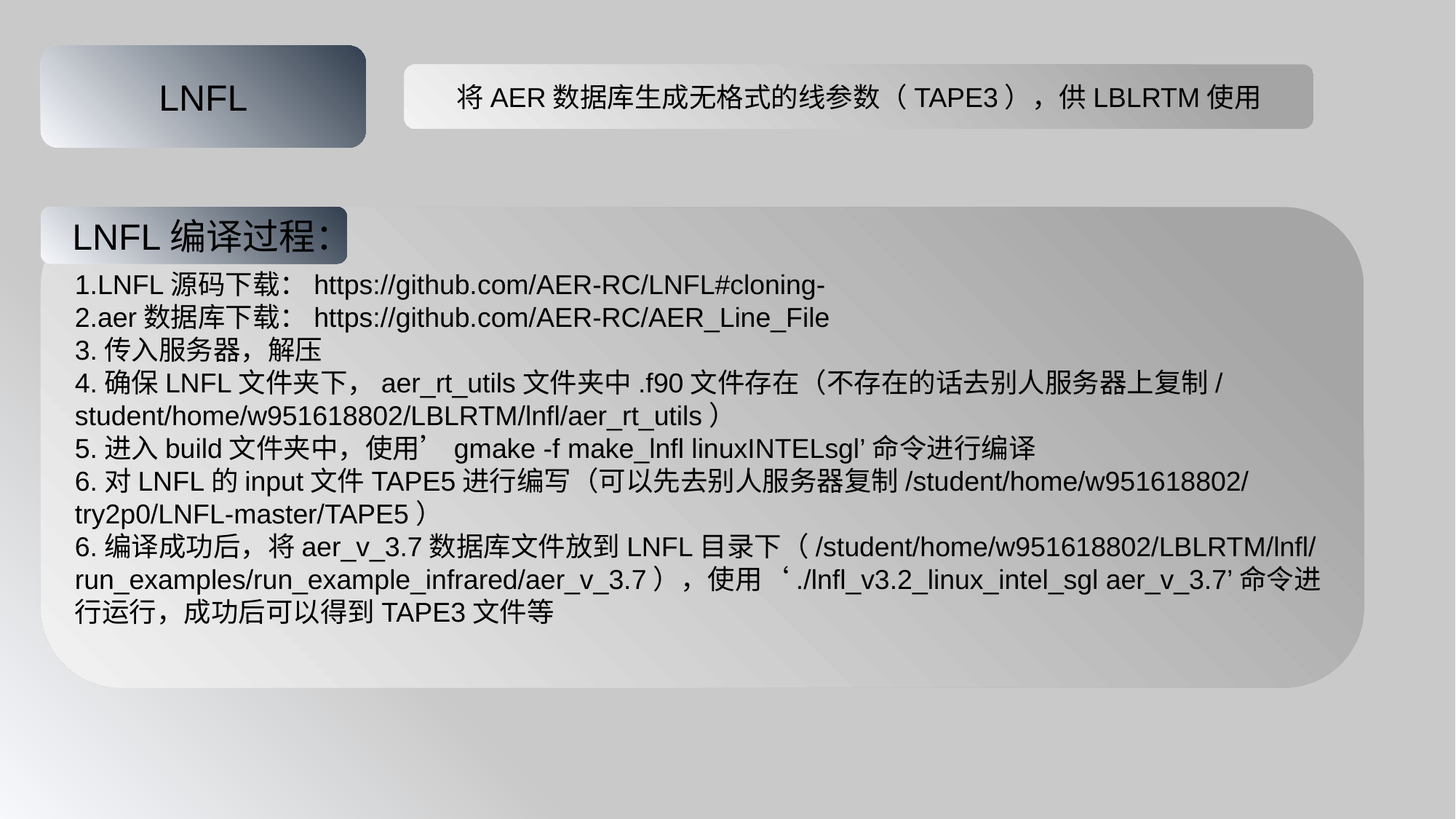

LNFL
将AER数据库生成无格式的线参数（TAPE3），供LBLRTM使用
1.LNFL源码下载：https://github.com/AER-RC/LNFL#cloning-
2.aer数据库下载：https://github.com/AER-RC/AER_Line_File
3.传入服务器，解压
4.确保LNFL文件夹下，aer_rt_utils文件夹中.f90文件存在（不存在的话去别人服务器上复制/student/home/w951618802/LBLRTM/lnfl/aer_rt_utils）
5.进入build文件夹中，使用’gmake -f make_lnfl linuxINTELsgl’命令进行编译
6.对LNFL的input文件TAPE5进行编写（可以先去别人服务器复制/student/home/w951618802/try2p0/LNFL-master/TAPE5）
6.编译成功后，将aer_v_3.7数据库文件放到LNFL目录下（/student/home/w951618802/LBLRTM/lnfl/run_examples/run_example_infrared/aer_v_3.7），使用‘./lnfl_v3.2_linux_intel_sgl aer_v_3.7’命令进行运行，成功后可以得到TAPE3文件等
LNFL编译过程：